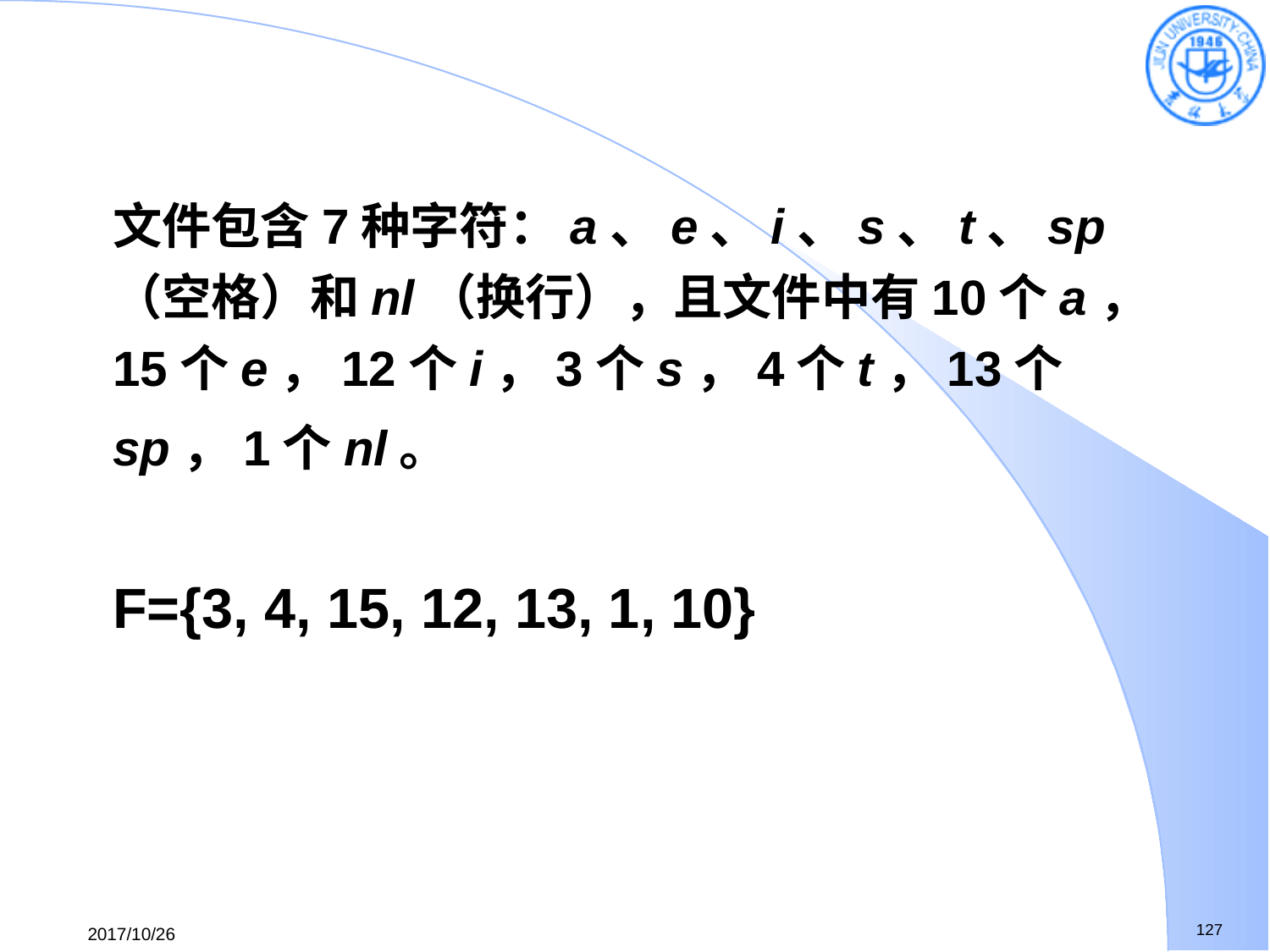

# 文件包含7种字符：a、e、i、s、t、sp（空格）和nl（换行），且文件中有10个a，15个e，12个i，3个s，4个t，13个sp，1个nl。 F={3, 4, 15, 12, 13, 1, 10}